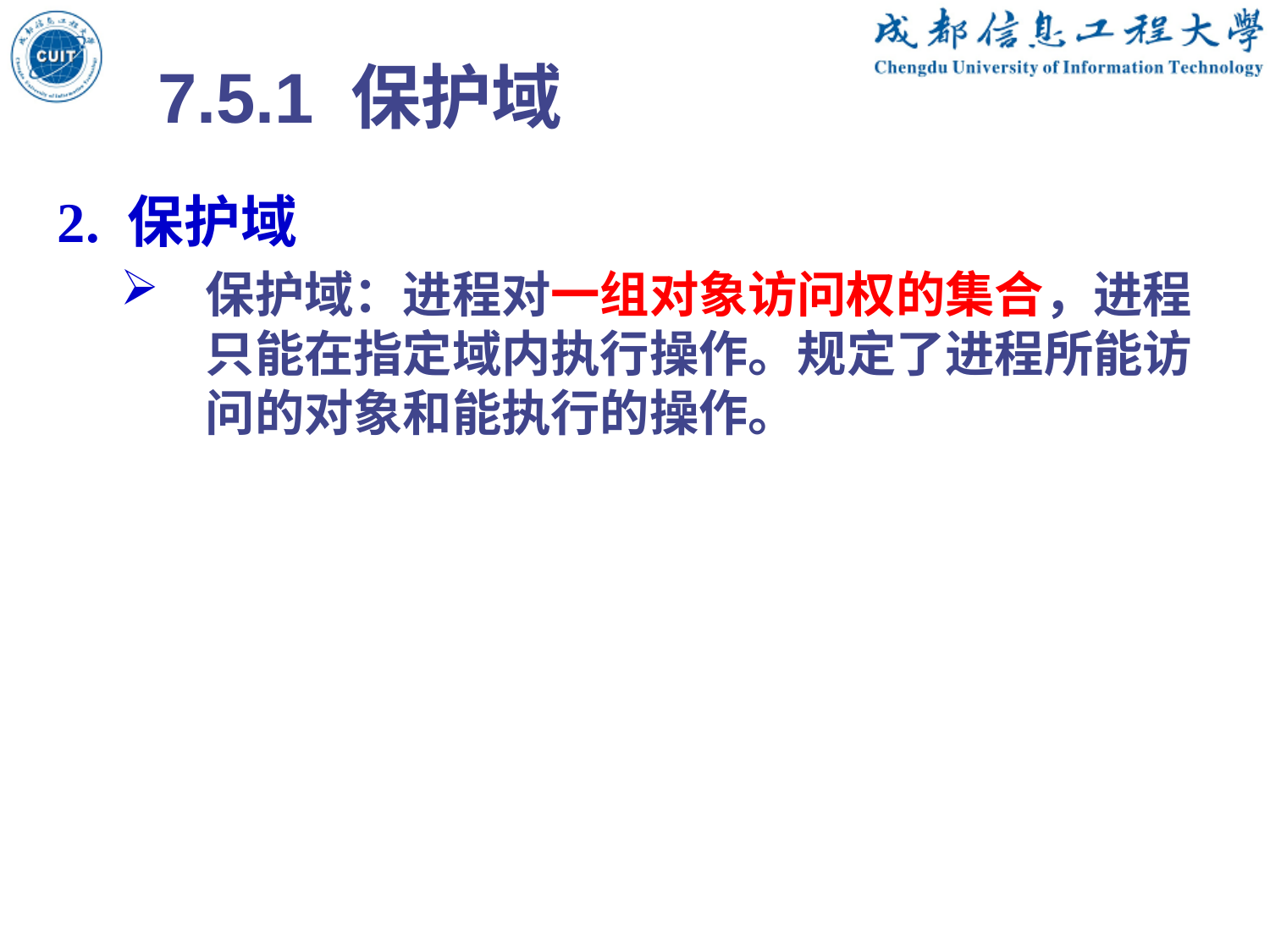

7.5.1 保护域
2. 保护域
保护域：进程对一组对象访问权的集合，进程只能在指定域内执行操作。规定了进程所能访问的对象和能执行的操作。